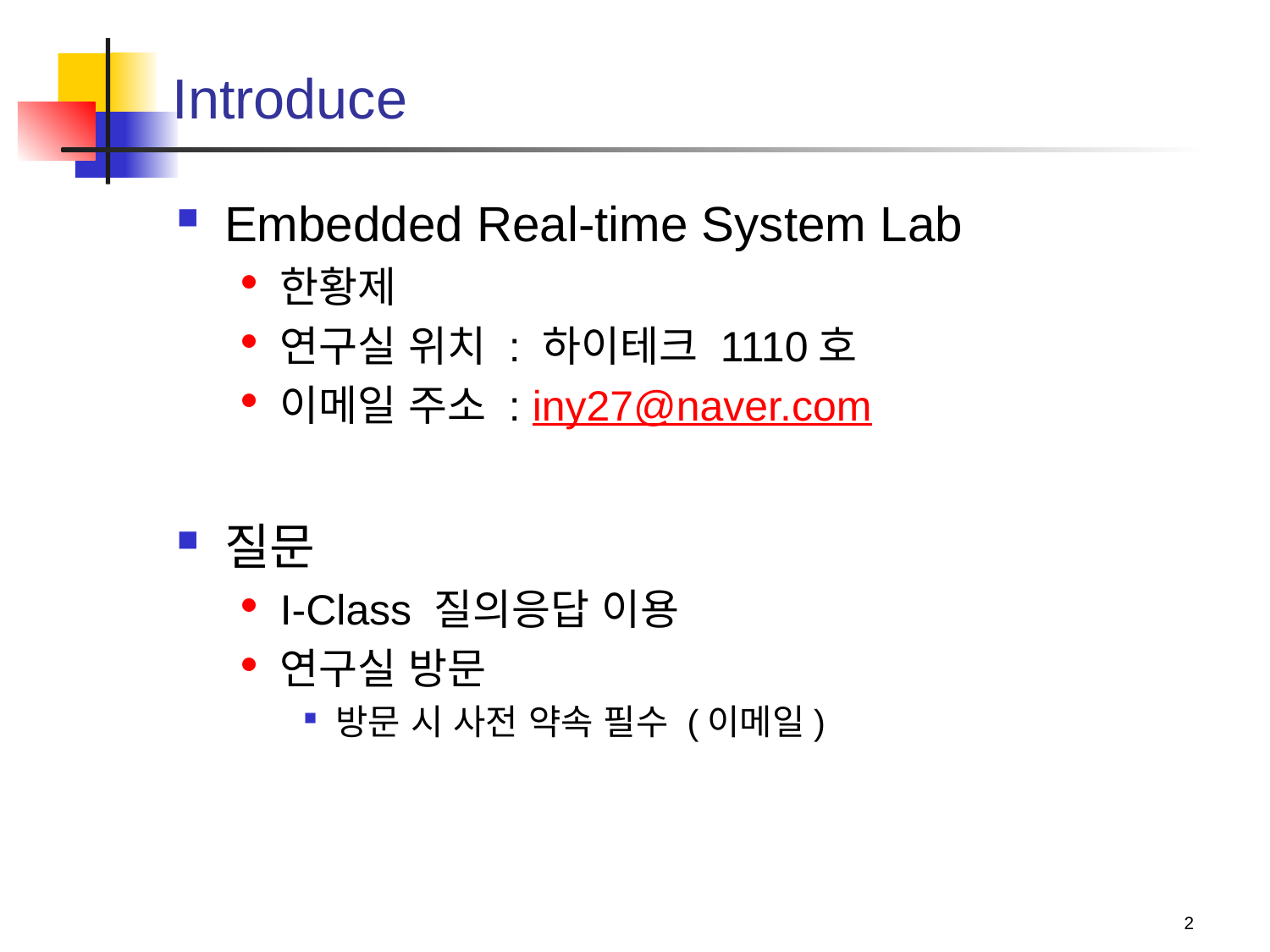

# Introduce
Embedded Real-time System Lab
한황제
연구실 위치 : 하이테크 1110호
이메일 주소 : iny27@naver.com

질문
I-Class 질의응답 이용
연구실 방문
방문 시 사전 약속 필수 (이메일)
2